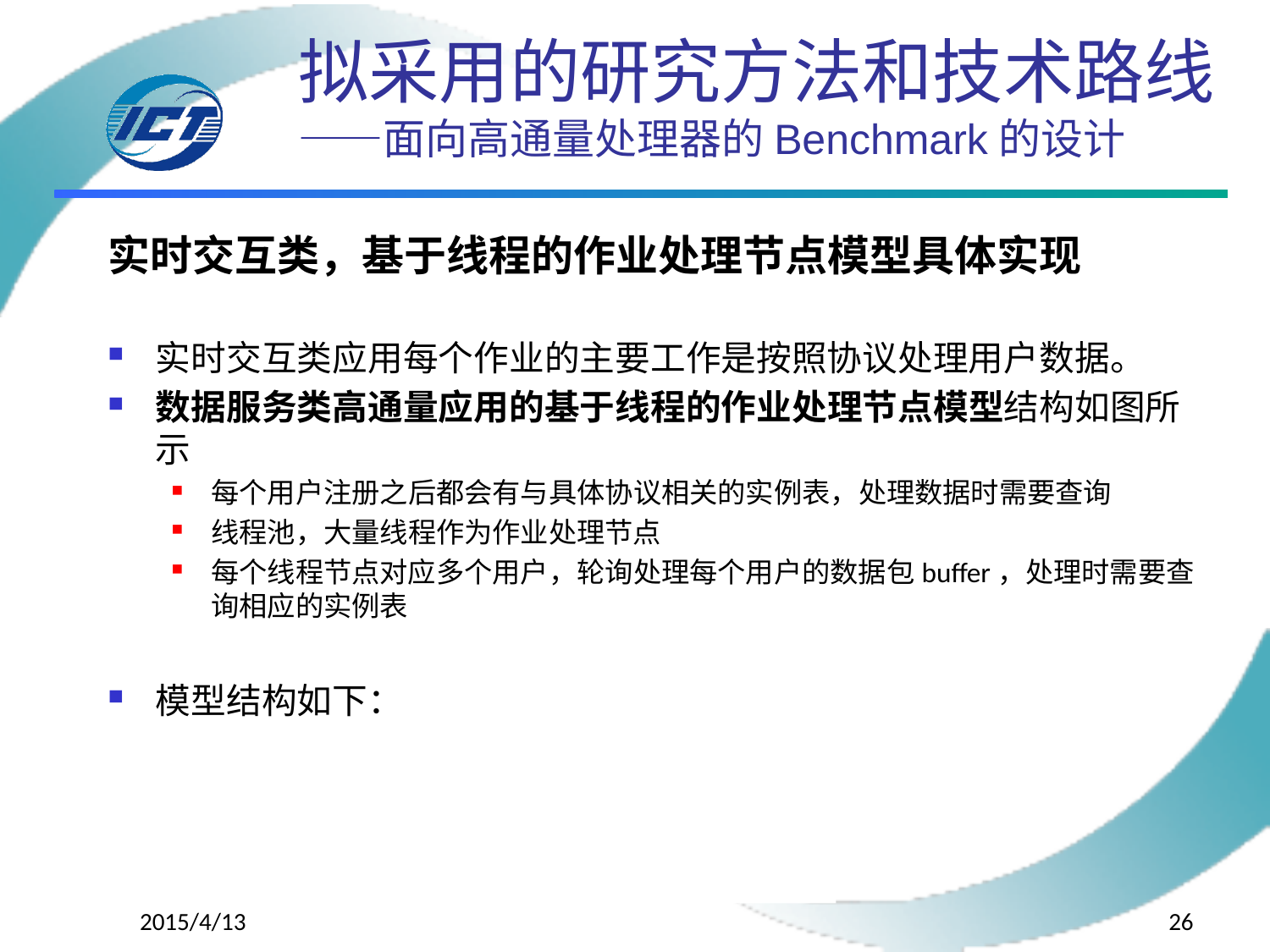

# 拟采用的研究方法和技术路线——面向高通量处理器的Benchmark的设计
实时交互类，基于线程的作业处理节点模型具体实现

实时交互类应用每个作业的主要工作是按照协议处理用户数据。
数据服务类高通量应用的基于线程的作业处理节点模型结构如图所示
每个用户注册之后都会有与具体协议相关的实例表，处理数据时需要查询
线程池，大量线程作为作业处理节点
每个线程节点对应多个用户，轮询处理每个用户的数据包buffer，处理时需要查询相应的实例表

模型结构如下：
2015/4/13
26